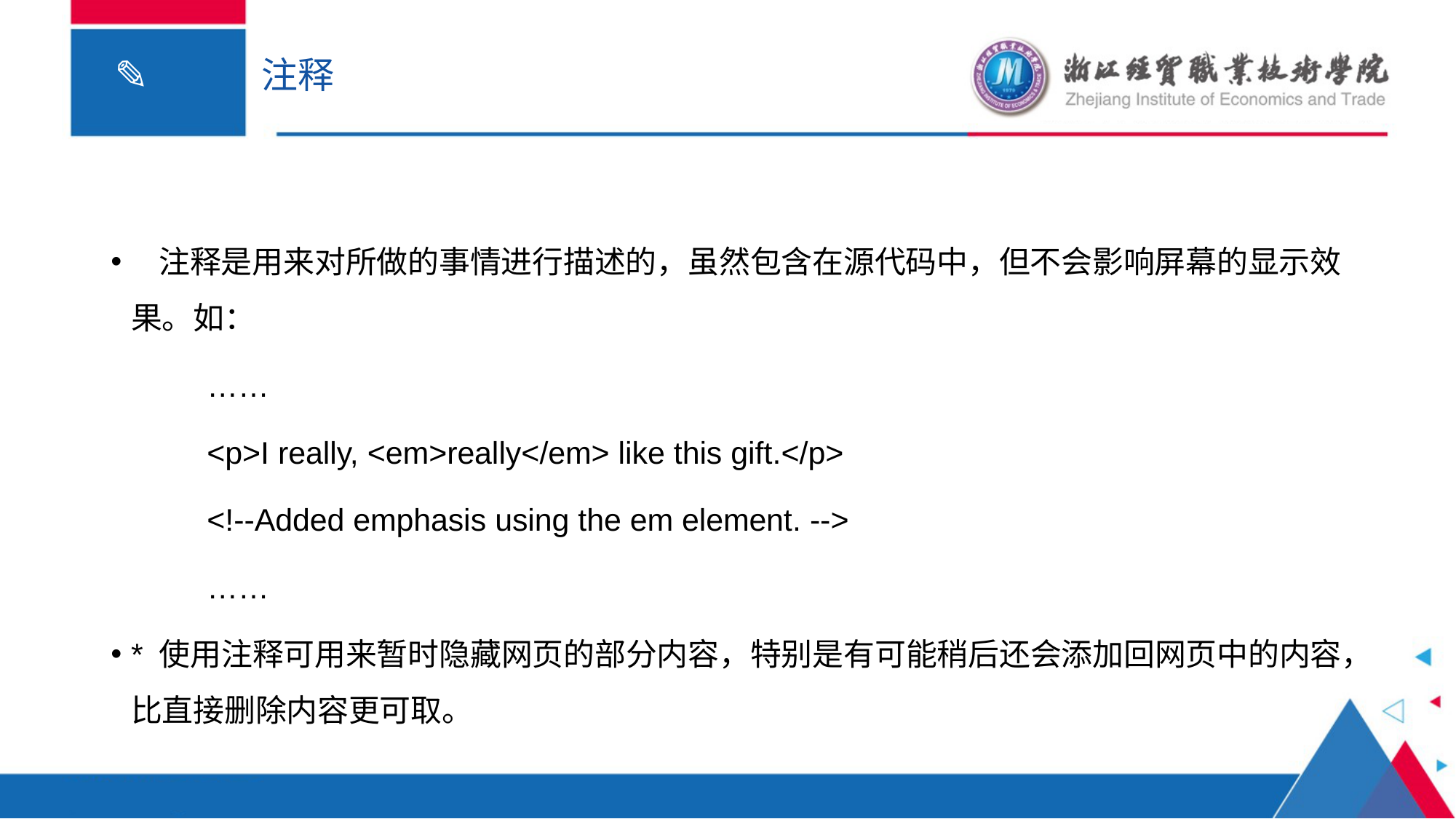

# 注释
   注释是用来对所做的事情进行描述的，虽然包含在源代码中，但不会影响屏幕的显示效果。如：
           ……
           <p>I really, <em>really</em> like this gift.</p>
           <!--Added emphasis using the em element. -->
           ……
* 使用注释可用来暂时隐藏网页的部分内容，特别是有可能稍后还会添加回网页中的内容，比直接删除内容更可取。